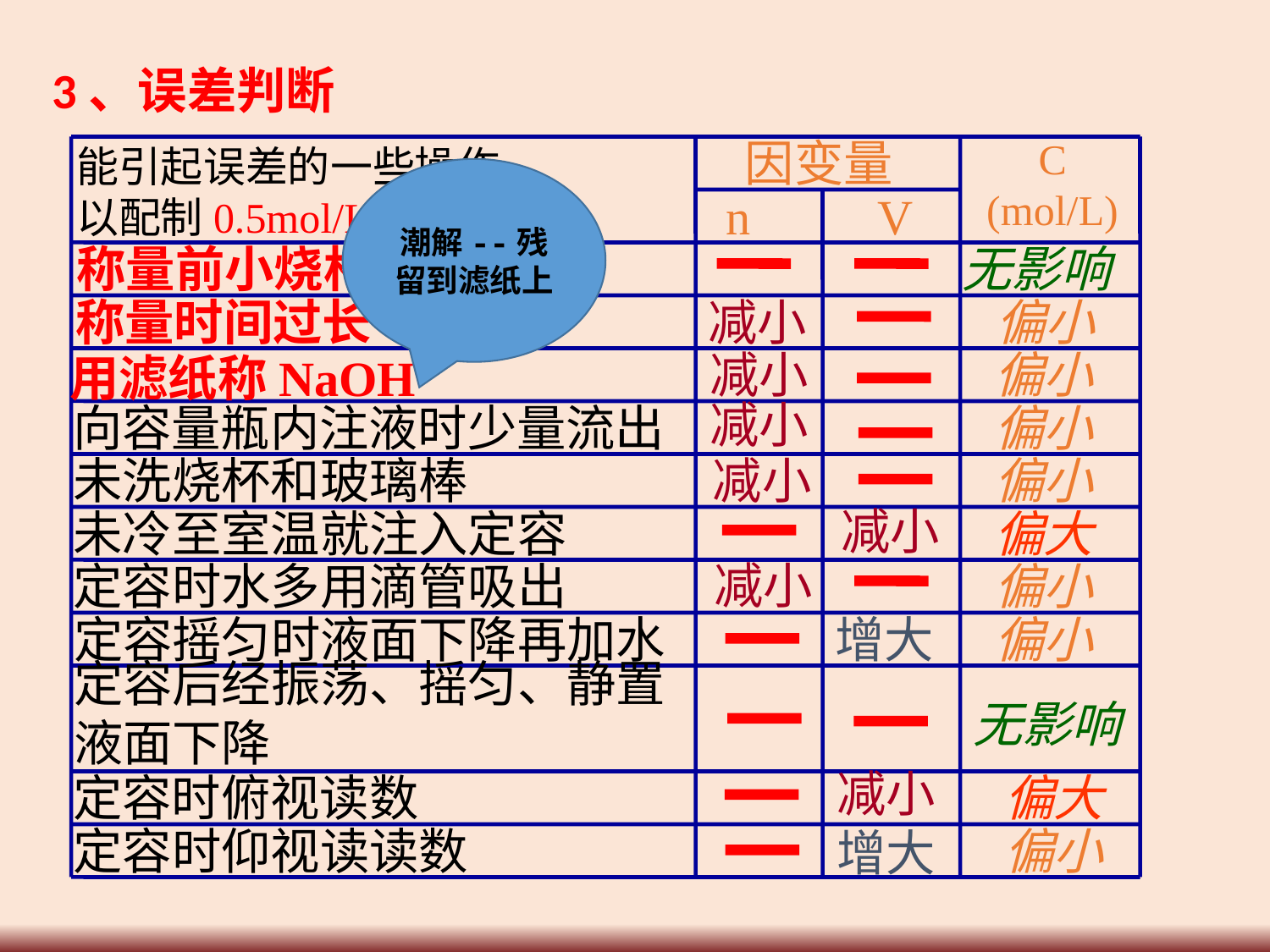

3、误差判断
因变量
C
(mol/L)
能引起误差的一些操作
以配制0.5mol/LNaOH为例

n
V

称量前小烧杯内有水

称量时间过长

用滤纸称NaOH

向容量瓶内注液时少量流出

未洗烧杯和玻璃棒

未冷至室温就注入定容

定容时水多用滴管吸出

定容摇匀时液面下降再加水

定容后经振荡、摇匀、静置
液面下降

定容时俯视读数

定容时仰视读读数

潮解--残留到滤纸上
无影响

减小
偏小

减小
偏小

减小
偏小

减小
偏小

减小
偏大

减小
偏小

增大
偏小

无影响

减小
偏大

偏小
增大